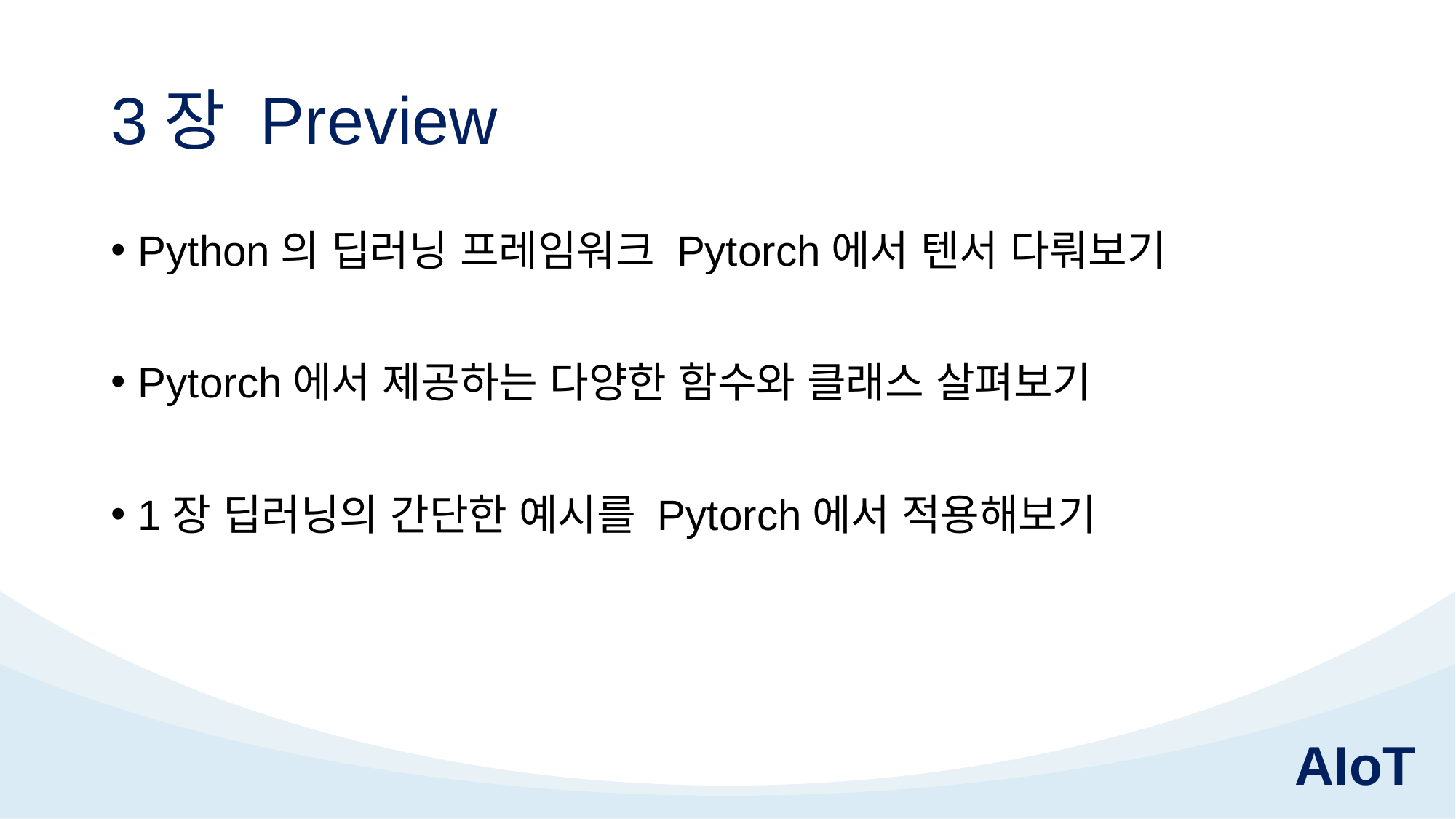

# 3장 Preview
Python의 딥러닝 프레임워크 Pytorch에서 텐서 다뤄보기

Pytorch에서 제공하는 다양한 함수와 클래스 살펴보기

1장 딥러닝의 간단한 예시를 Pytorch에서 적용해보기